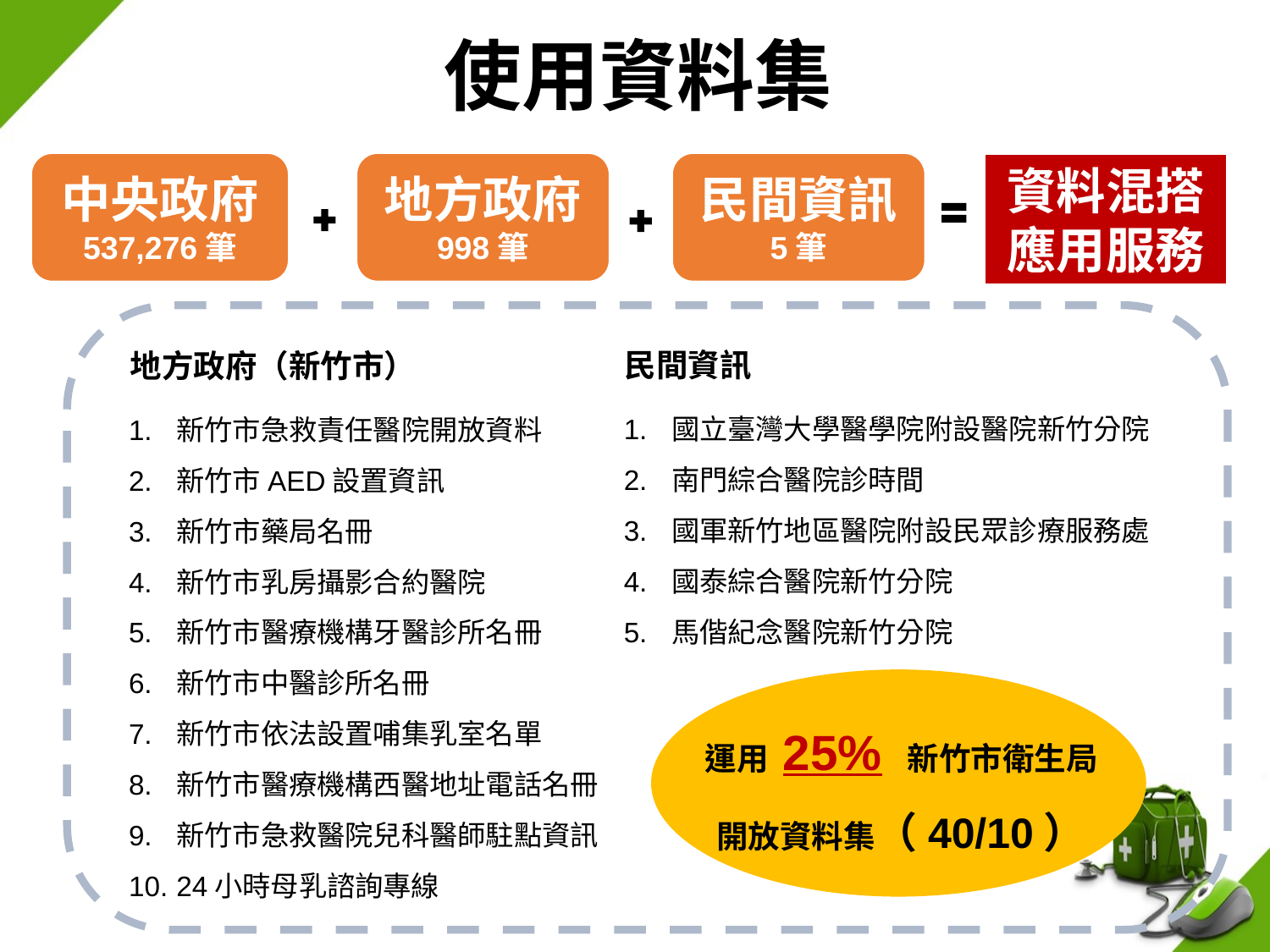

使用資料集
中央政府
537,276筆
地方政府
998筆
民間資訊
5筆
資料混搭
應用服務

民間資訊
地方政府（新竹市）
國立臺灣大學醫學院附設醫院新竹分院
南門綜合醫院診時間
國軍新竹地區醫院附設民眾診療服務處
國泰綜合醫院新竹分院
馬偕紀念醫院新竹分院
新竹市急救責任醫院開放資料
新竹市AED設置資訊
新竹市藥局名冊
新竹市乳房攝影合約醫院
新竹市醫療機構牙醫診所名冊
新竹市中醫診所名冊
新竹市依法設置哺集乳室名單
新竹市醫療機構西醫地址電話名冊
新竹市急救醫院兒科醫師駐點資訊
24小時母乳諮詢專線

運用 25% 新竹市衛生局
開放資料集（40/10）